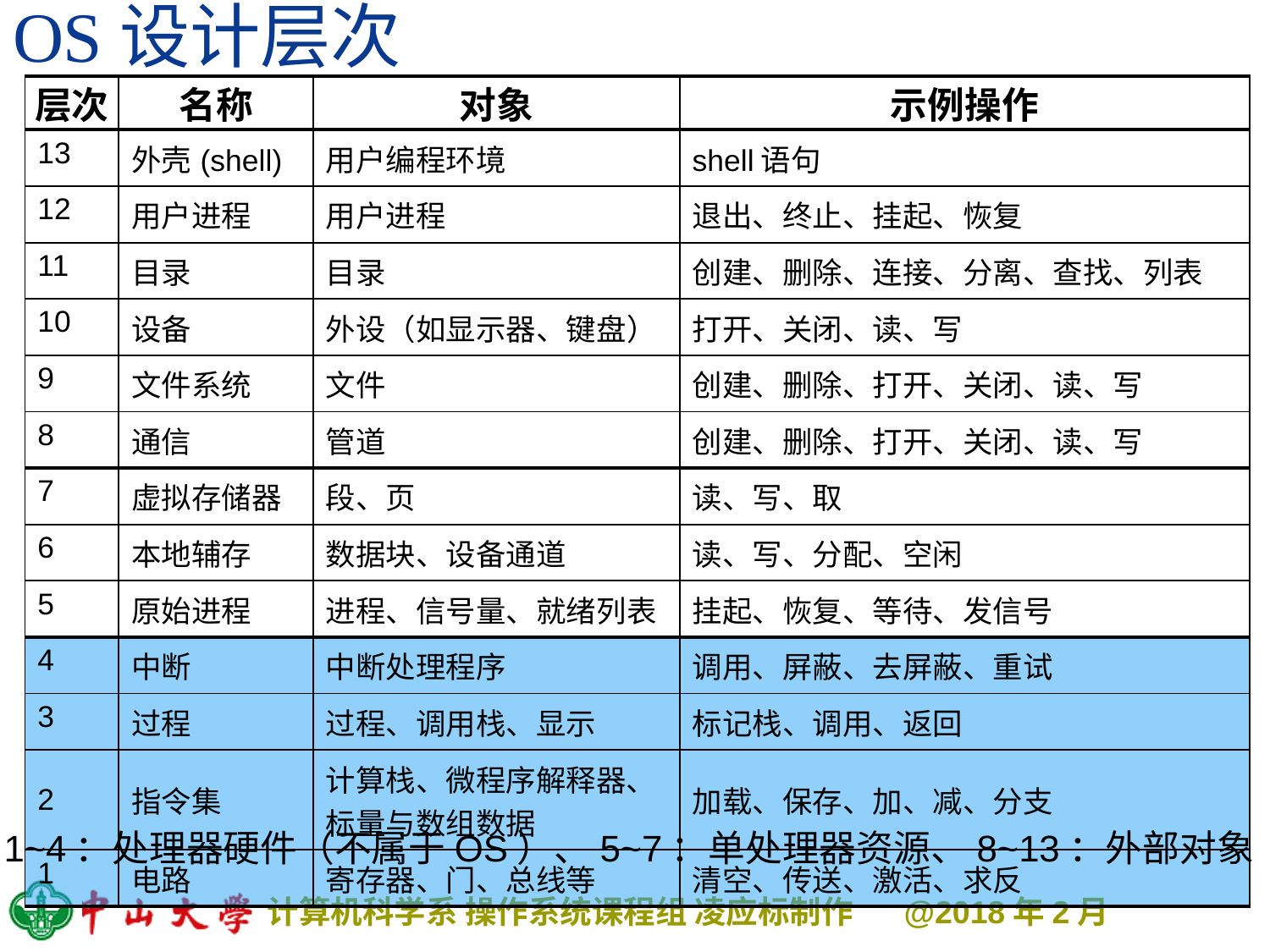

# OS设计层次
| 层次 | 名称 | 对象 | 示例操作 |
| --- | --- | --- | --- |
| 13 | 外壳(shell) | 用户编程环境 | shell语句 |
| 12 | 用户进程 | 用户进程 | 退出、终止、挂起、恢复 |
| 11 | 目录 | 目录 | 创建、删除、连接、分离、查找、列表 |
| 10 | 设备 | 外设（如显示器、键盘） | 打开、关闭、读、写 |
| 9 | 文件系统 | 文件 | 创建、删除、打开、关闭、读、写 |
| 8 | 通信 | 管道 | 创建、删除、打开、关闭、读、写 |
| 7 | 虚拟存储器 | 段、页 | 读、写、取 |
| 6 | 本地辅存 | 数据块、设备通道 | 读、写、分配、空闲 |
| 5 | 原始进程 | 进程、信号量、就绪列表 | 挂起、恢复、等待、发信号 |
| 4 | 中断 | 中断处理程序 | 调用、屏蔽、去屏蔽、重试 |
| 3 | 过程 | 过程、调用栈、显示 | 标记栈、调用、返回 |
| 2 | 指令集 | 计算栈、微程序解释器、标量与数组数据 | 加载、保存、加、减、分支 |
| 1 | 电路 | 寄存器、门、总线等 | 清空、传送、激活、求反 |
1~4：处理器硬件（不属于OS）、5~7：单处理器资源、8~13：外部对象